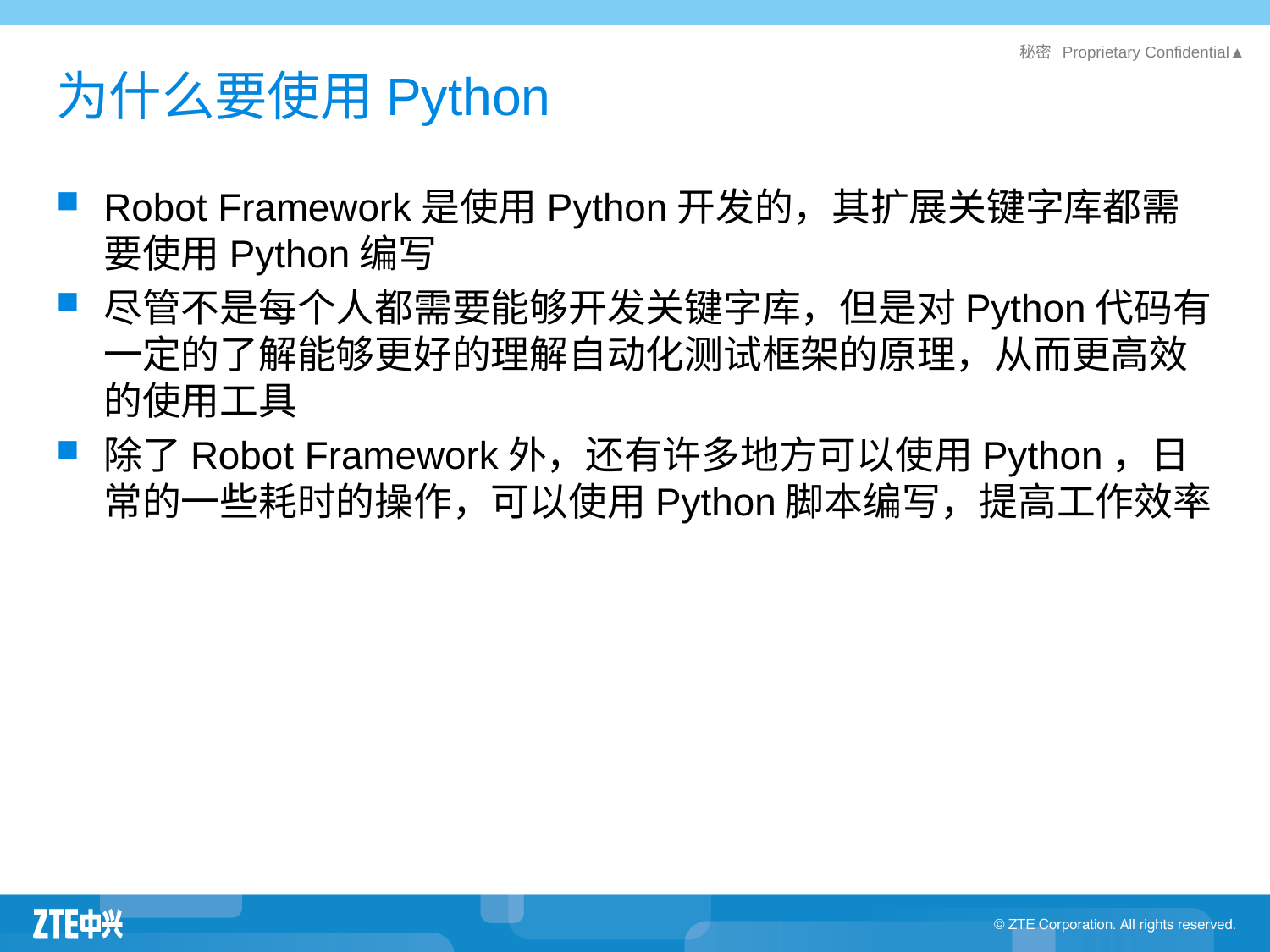

# 为什么要使用Python
Robot Framework是使用Python开发的，其扩展关键字库都需要使用Python编写
尽管不是每个人都需要能够开发关键字库，但是对Python代码有一定的了解能够更好的理解自动化测试框架的原理，从而更高效的使用工具
除了Robot Framework外，还有许多地方可以使用Python，日常的一些耗时的操作，可以使用Python脚本编写，提高工作效率